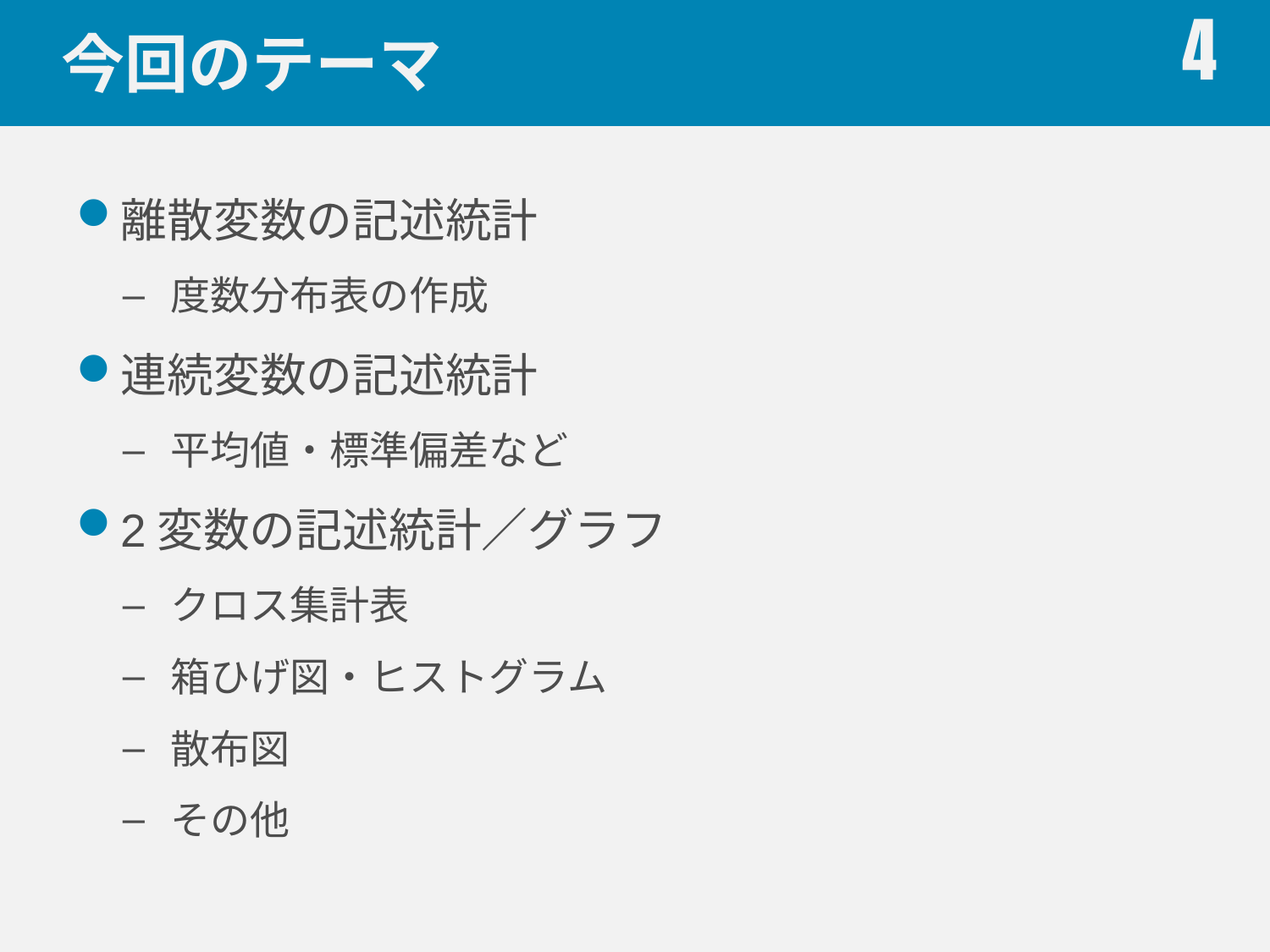

# 今回のテーマ
 4
離散変数の記述統計
度数分布表の作成
連続変数の記述統計
平均値・標準偏差など
2変数の記述統計／グラフ
クロス集計表
箱ひげ図・ヒストグラム
散布図
その他